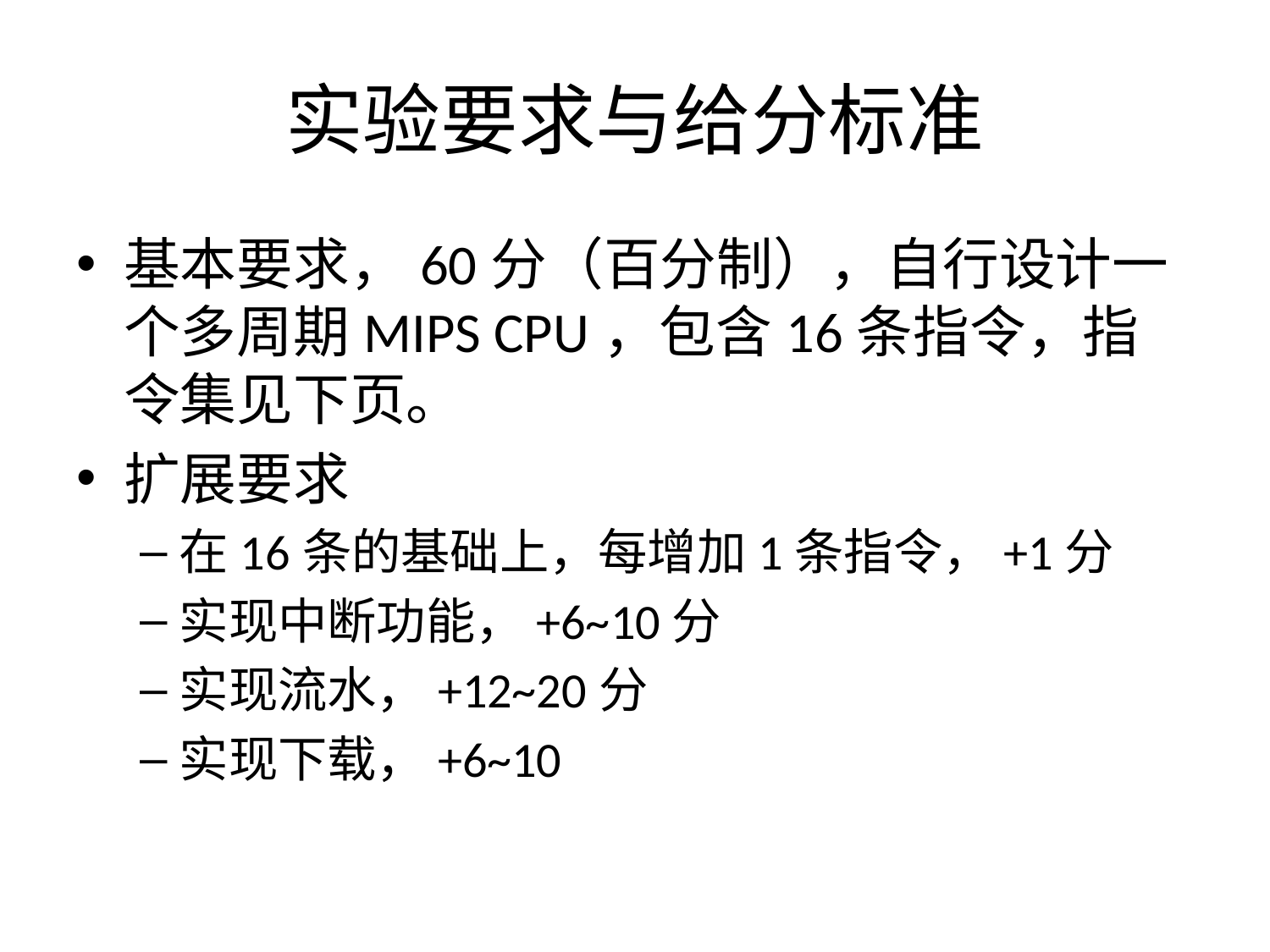

# 实验要求与给分标准
基本要求，60分（百分制），自行设计一个多周期MIPS CPU，包含16条指令，指令集见下页。
扩展要求
在16条的基础上，每增加1条指令，+1分
实现中断功能，+6~10分
实现流水，+12~20分
实现下载，+6~10